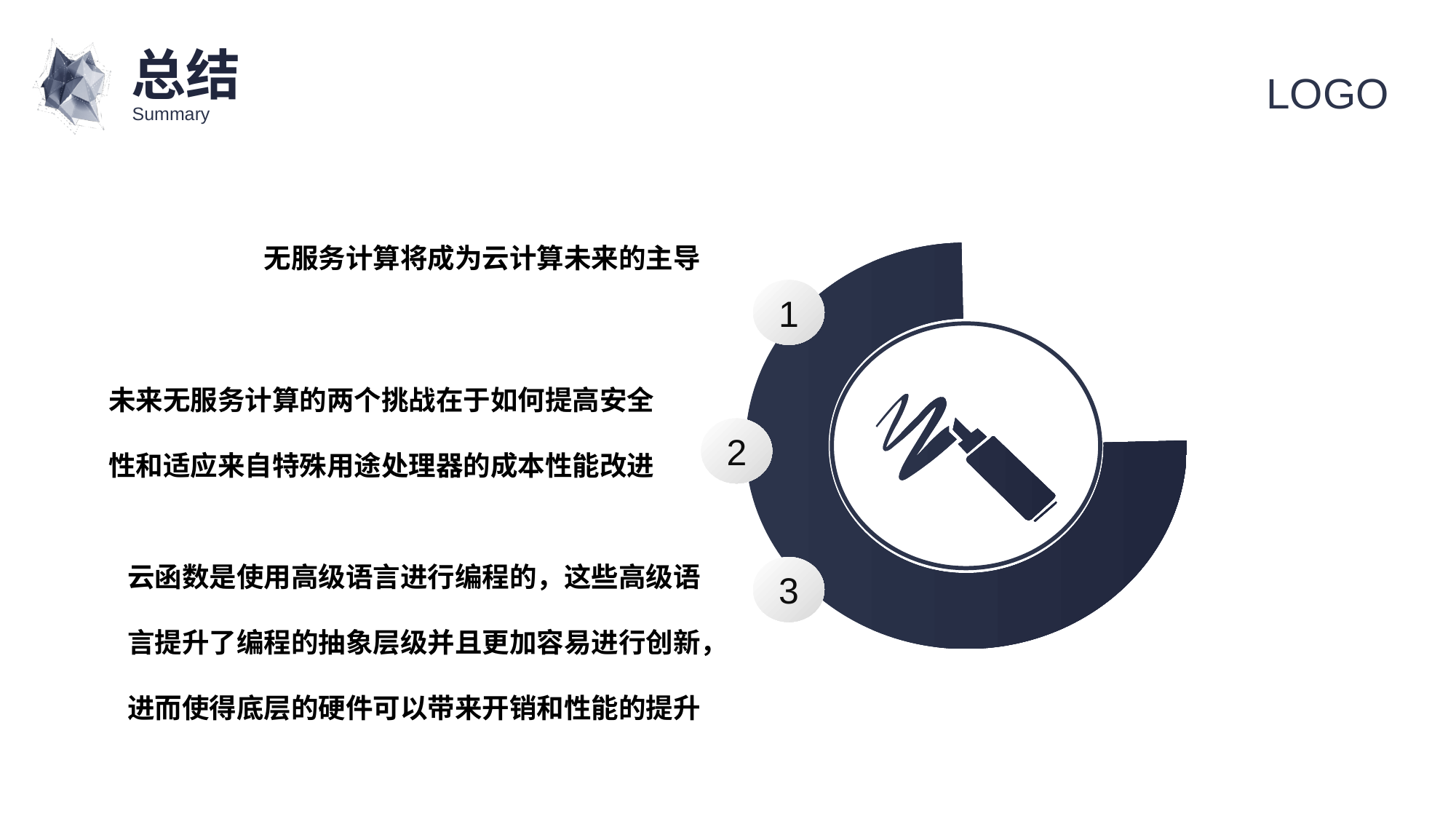

总结
Summary
无服务计算将成为云计算未来的主导

1

2
3
未来无服务计算的两个挑战在于如何提高安全性和适应来自特殊用途处理器的成本性能改进
云函数是使用高级语言进行编程的，这些高级语言提升了编程的抽象层级并且更加容易进行创新，进而使得底层的硬件可以带来开销和性能的提升